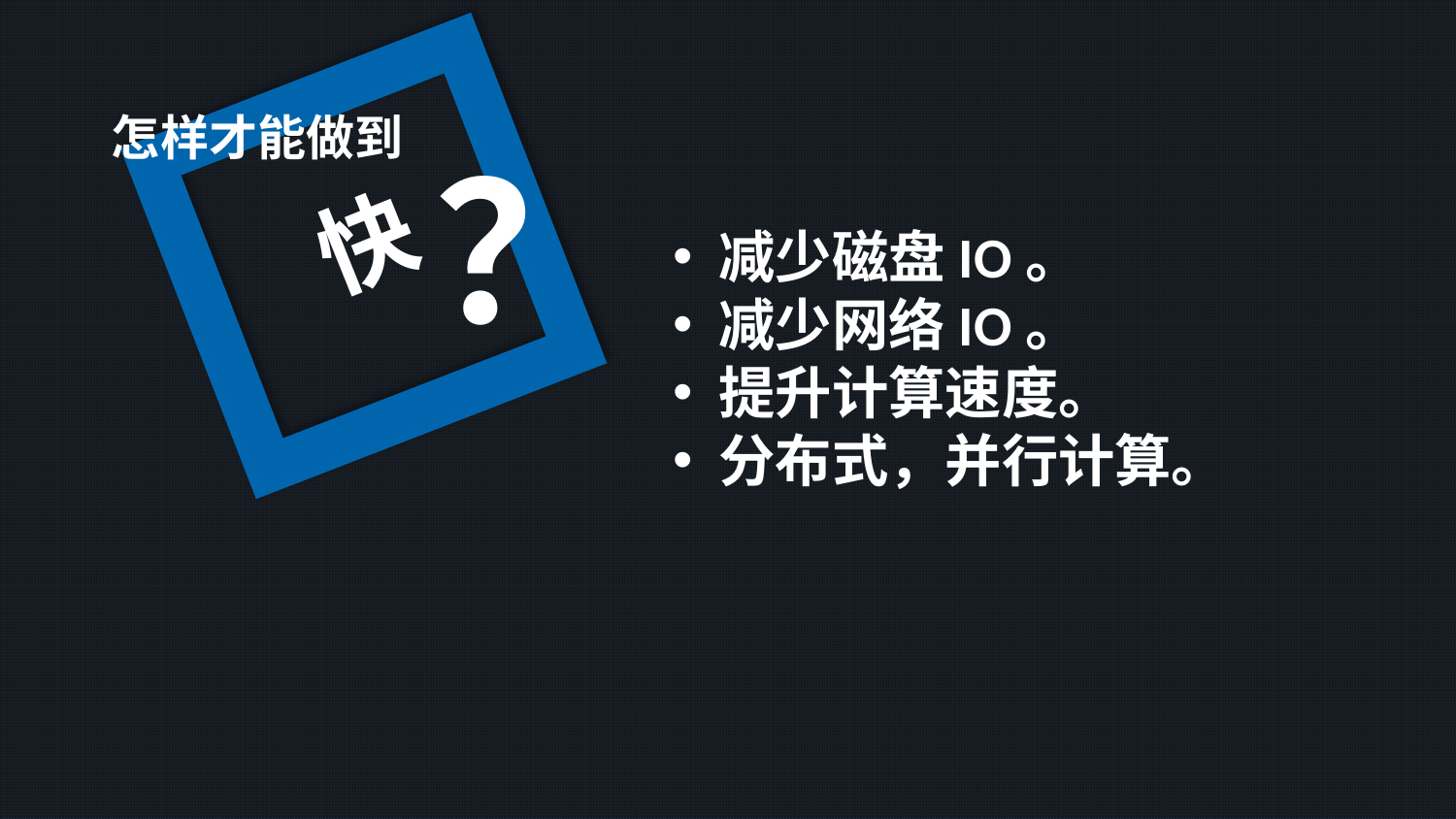

快
怎样才能做到
？
减少磁盘IO。
减少网络IO。
提升计算速度。
分布式，并行计算。